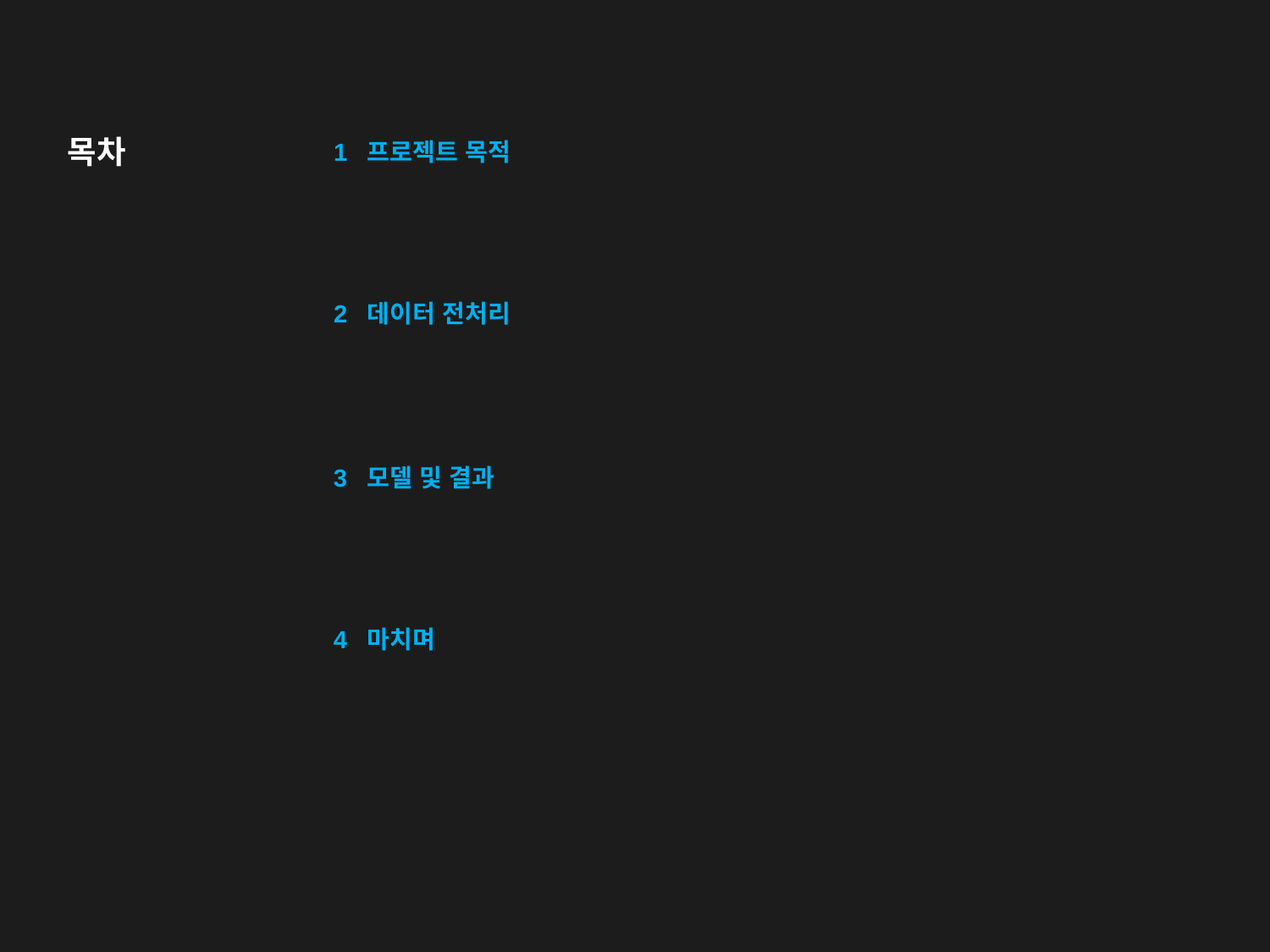

목차
1  프로젝트 목적
2  데이터 전처리
3  모델 및 결과
4  마치며